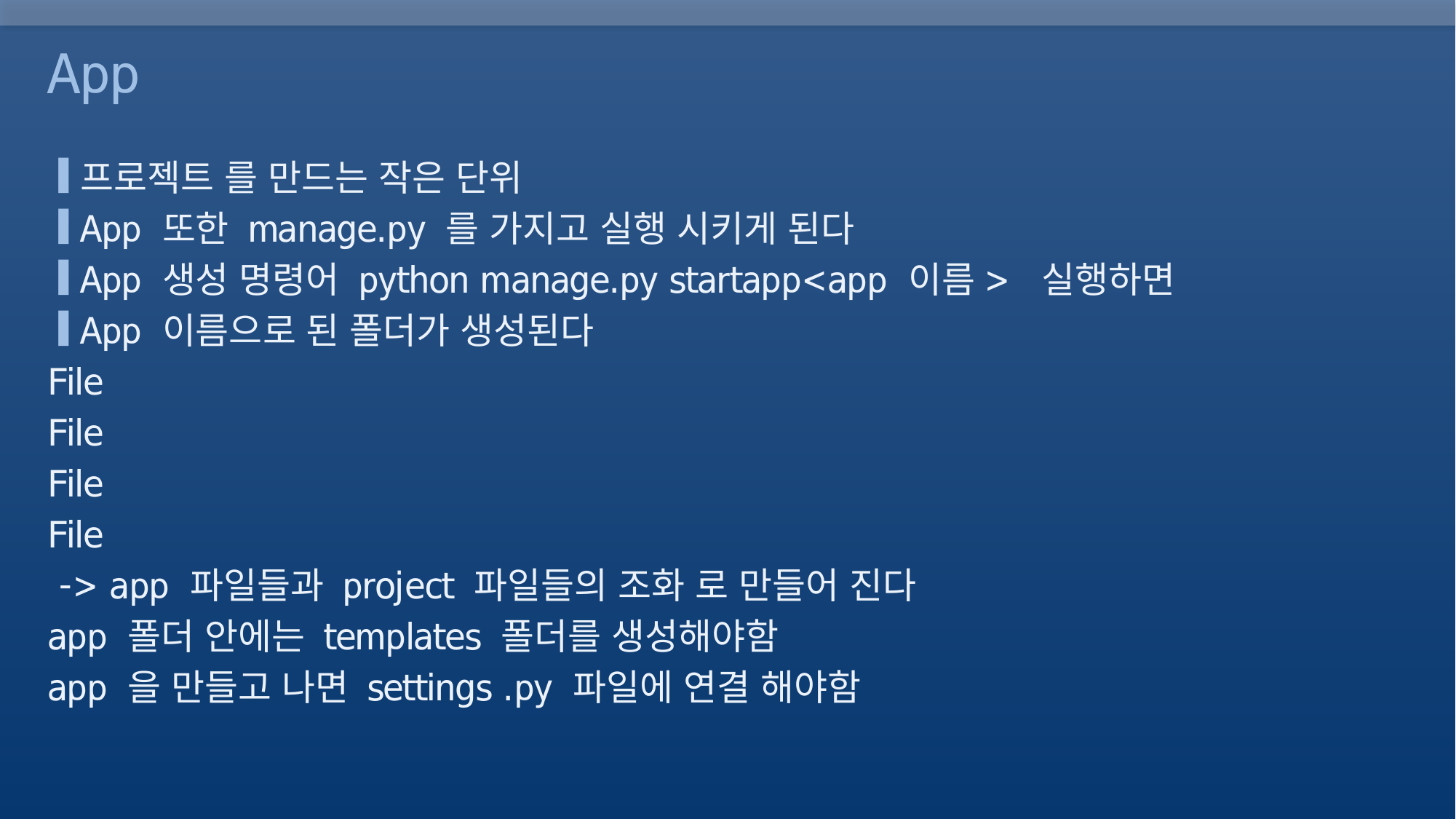

# App
프로젝트 를 만드는 작은 단위
App 또한 manage.py 를 가지고 실행 시키게 된다
App 생성 명령어 python manage.py startapp<app 이름>  실행하면
App 이름으로 된 폴더가 생성된다
File
File
File
File
 -> app 파일들과 project 파일들의 조화 로 만들어 진다
app 폴더 안에는 templates 폴더를 생성해야함
app 을 만들고 나면 settings .py 파일에 연결 해야함